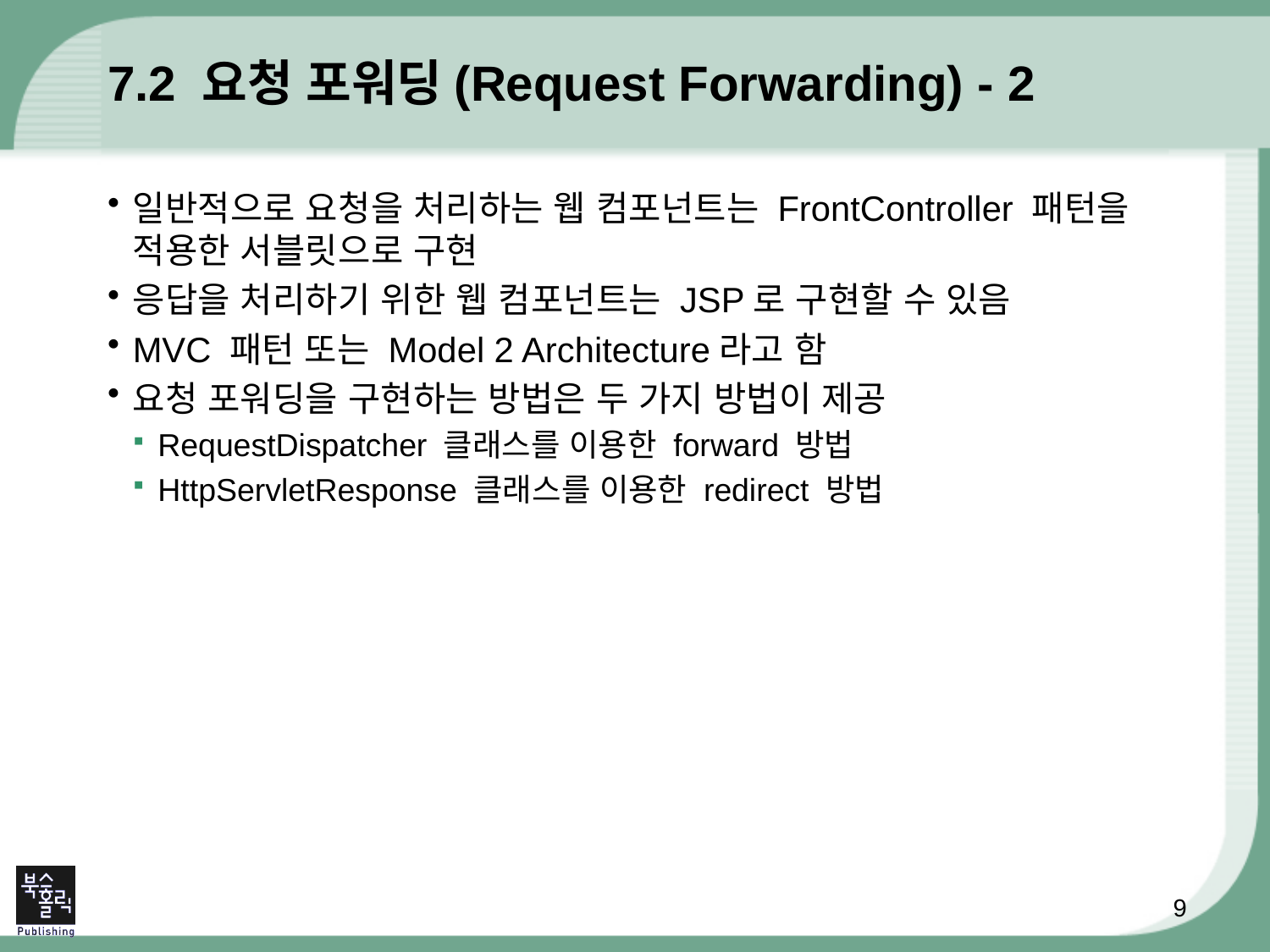

# 7.2 요청 포워딩(Request Forwarding) - 2
일반적으로 요청을 처리하는 웹 컴포넌트는 FrontController 패턴을 적용한 서블릿으로 구현
응답을 처리하기 위한 웹 컴포넌트는 JSP로 구현할 수 있음
MVC 패턴 또는 Model 2 Architecture라고 함
요청 포워딩을 구현하는 방법은 두 가지 방법이 제공
RequestDispatcher 클래스를 이용한 forward 방법
HttpServletResponse 클래스를 이용한 redirect 방법
9